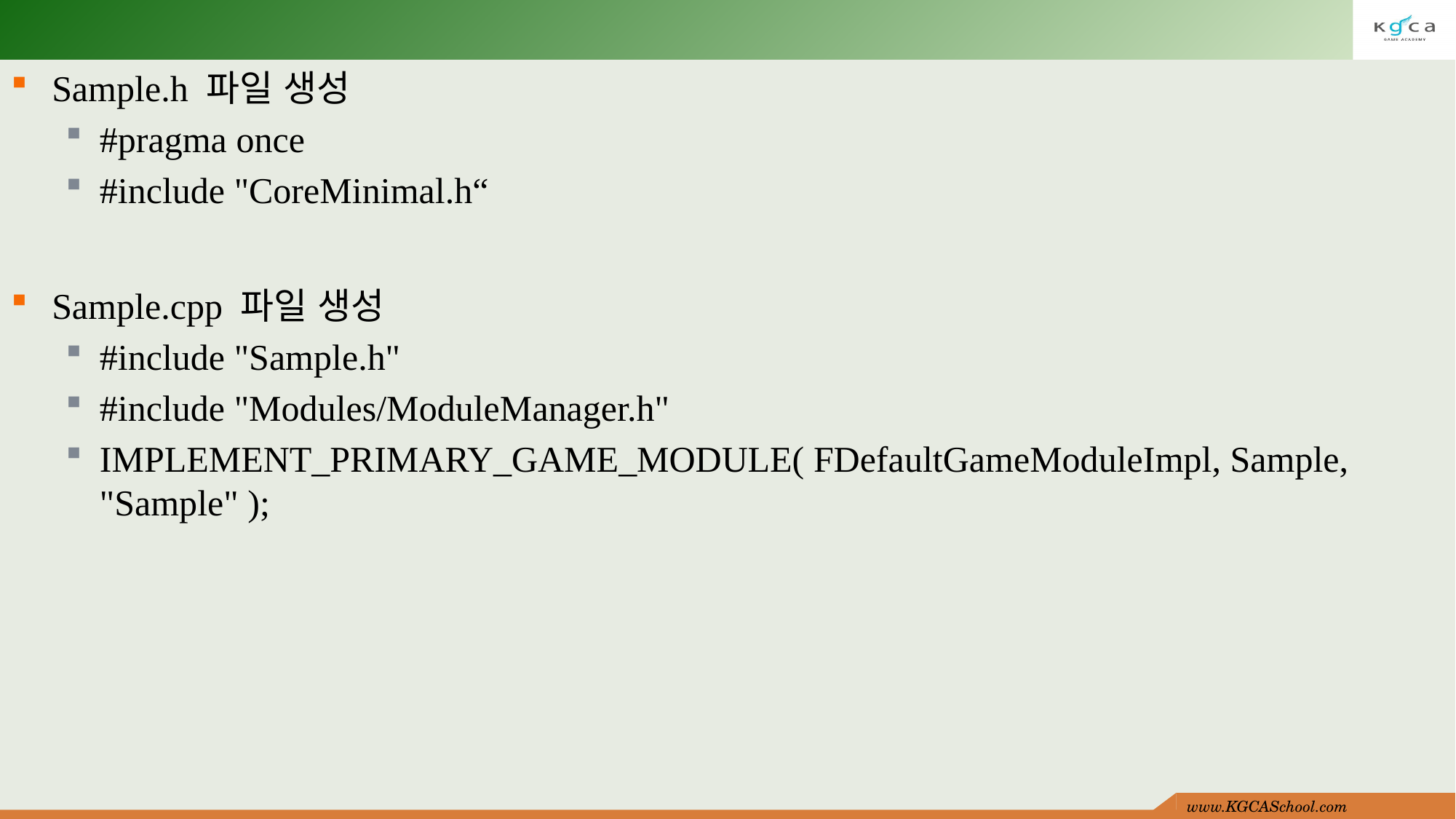

#
Sample.h 파일 생성
#pragma once
#include "CoreMinimal.h“

Sample.cpp 파일 생성
#include "Sample.h"
#include "Modules/ModuleManager.h"
IMPLEMENT_PRIMARY_GAME_MODULE( FDefaultGameModuleImpl, Sample, "Sample" );